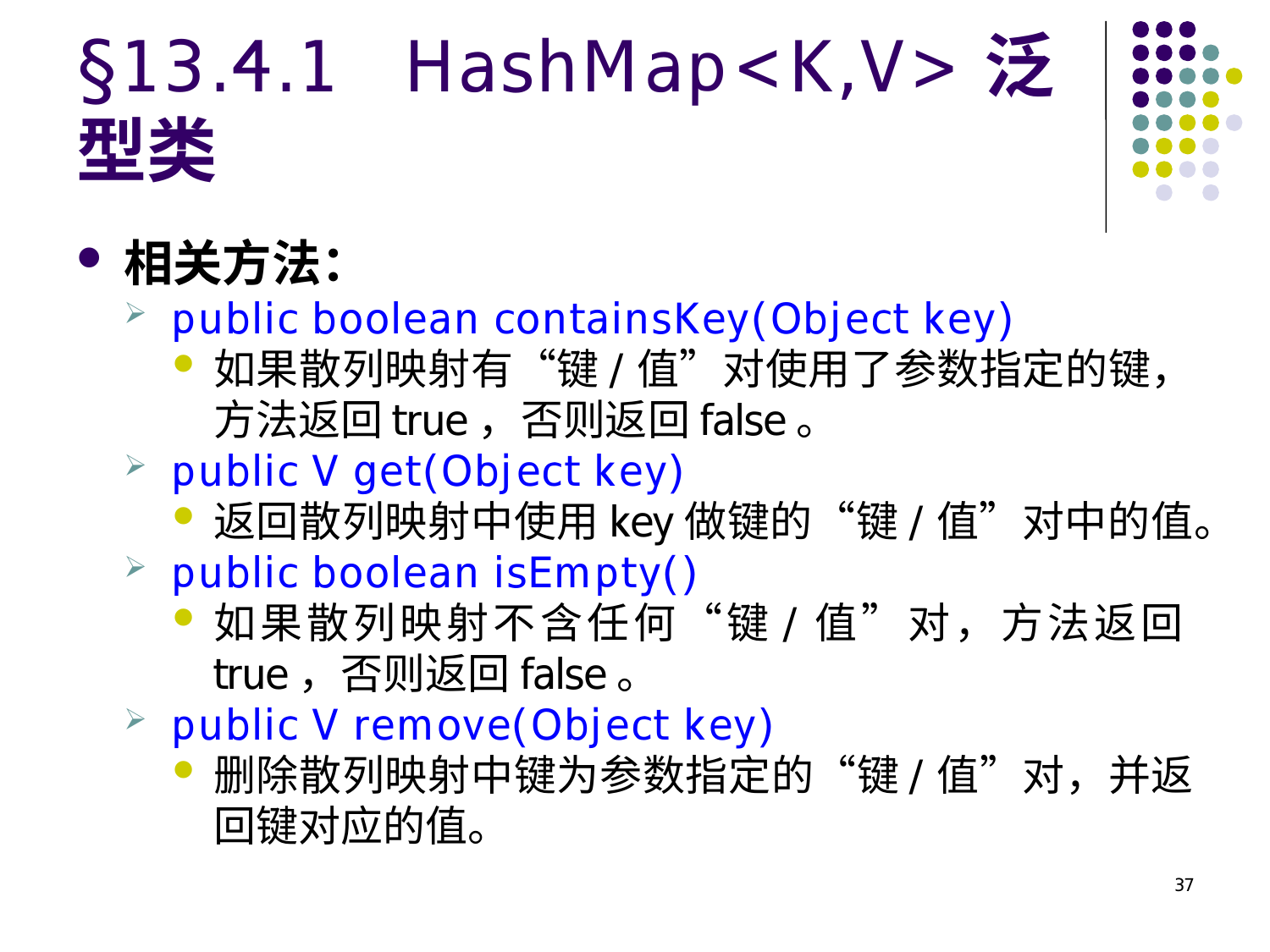

# §13.4.1   HashMap<K,V>泛型类
相关方法：
public boolean containsKey(Object key)
如果散列映射有“键/值”对使用了参数指定的键，方法返回true，否则返回false。
public V get(Object key)
返回散列映射中使用key做键的“键/值”对中的值。
public boolean isEmpty()
如果散列映射不含任何“键/值”对，方法返回true，否则返回false。
public V remove(Object key)
删除散列映射中键为参数指定的“键/值”对，并返回键对应的值。
37